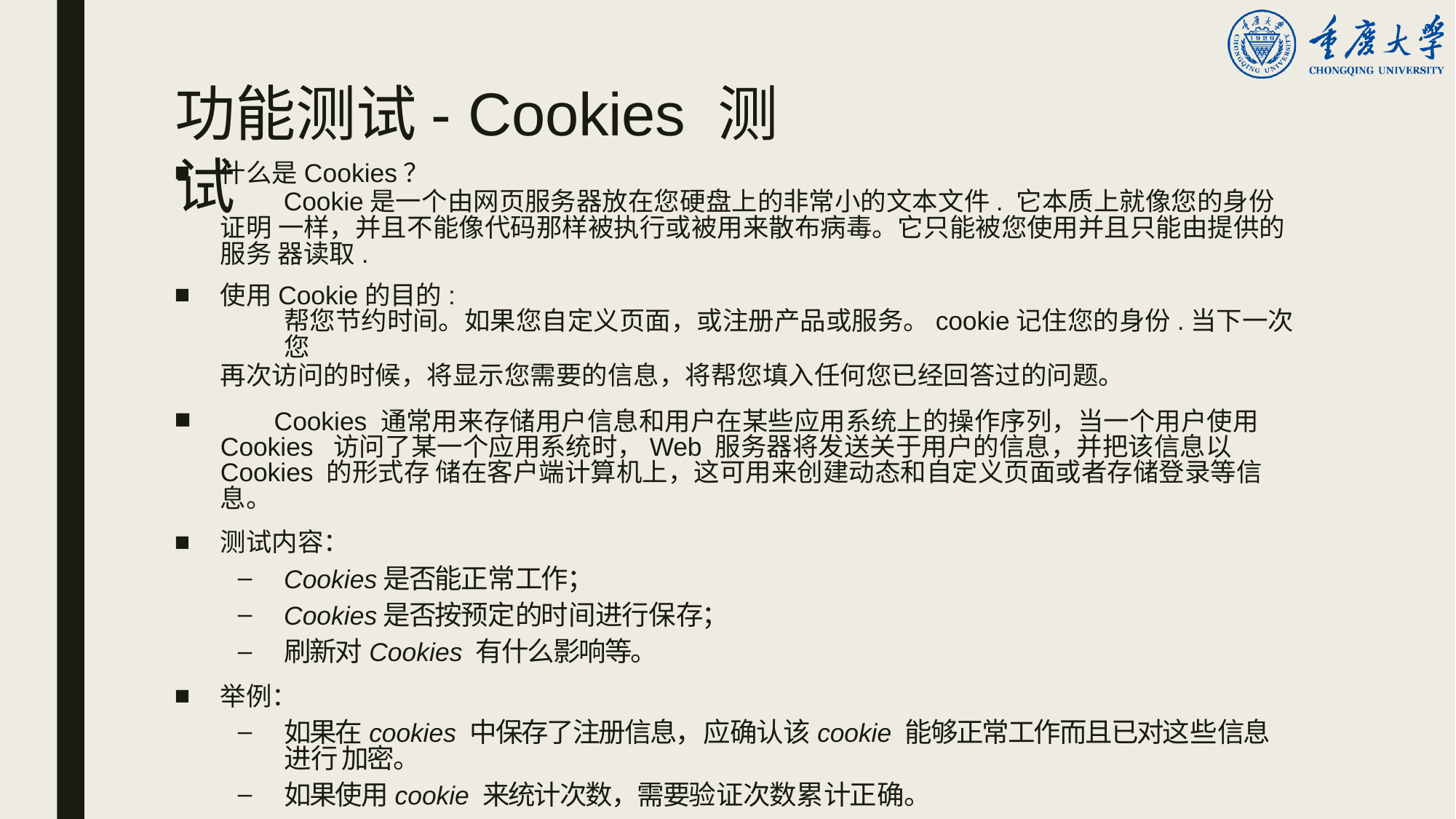

# 功能测试- Cookies 测试
什么是Cookies？
Cookie是一个由网页服务器放在您硬盘上的非常小的文本文件. 它本质上就像您的身份证明 一样，并且不能像代码那样被执行或被用来散布病毒。它只能被您使用并且只能由提供的服务 器读取.
使用Cookie的目的:
帮您节约时间。如果您自定义页面，或注册产品或服务。cookie记住您的身份.当下一次您
再次访问的时候，将显示您需要的信息，将帮您填入任何您已经回答过的问题。
	Cookies 通常用来存储用户信息和用户在某些应用系统上的操作序列，当一个用户使用Cookies  访问了某一个应用系统时，Web 服务器将发送关于用户的信息，并把该信息以Cookies 的形式存 储在客户端计算机上，这可用来创建动态和自定义页面或者存储登录等信息。
测试内容：
Cookies是否能正常工作；
Cookies是否按预定的时间进行保存；
刷新对Cookies 有什么影响等。
举例：
如果在cookies 中保存了注册信息，应确认该cookie 能够正常工作而且已对这些信息进行 加密。
如果使用cookie 来统计次数，需要验证次数累计正确。